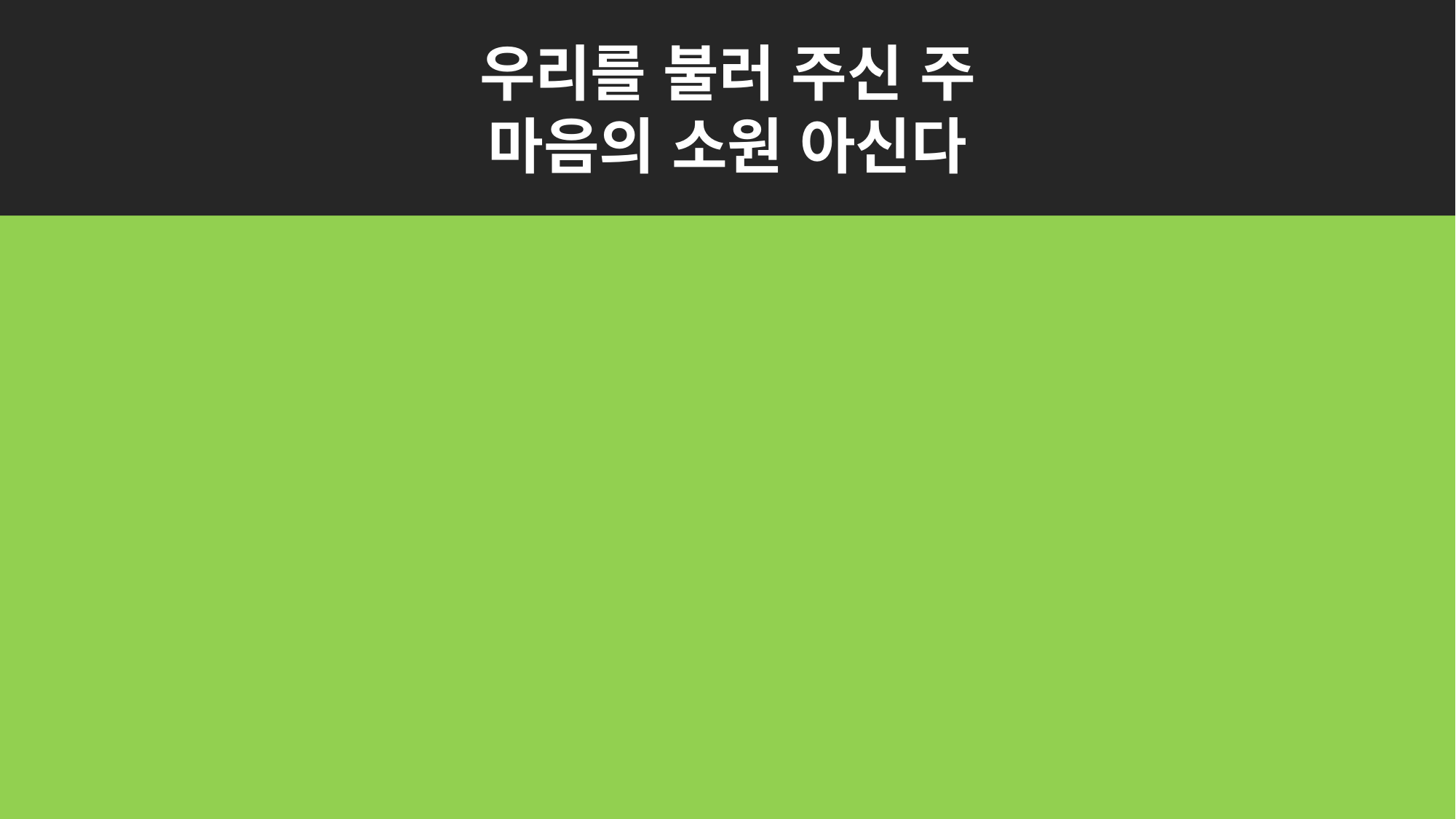

우리를 불러 주신 주
마음의 소원 아신다